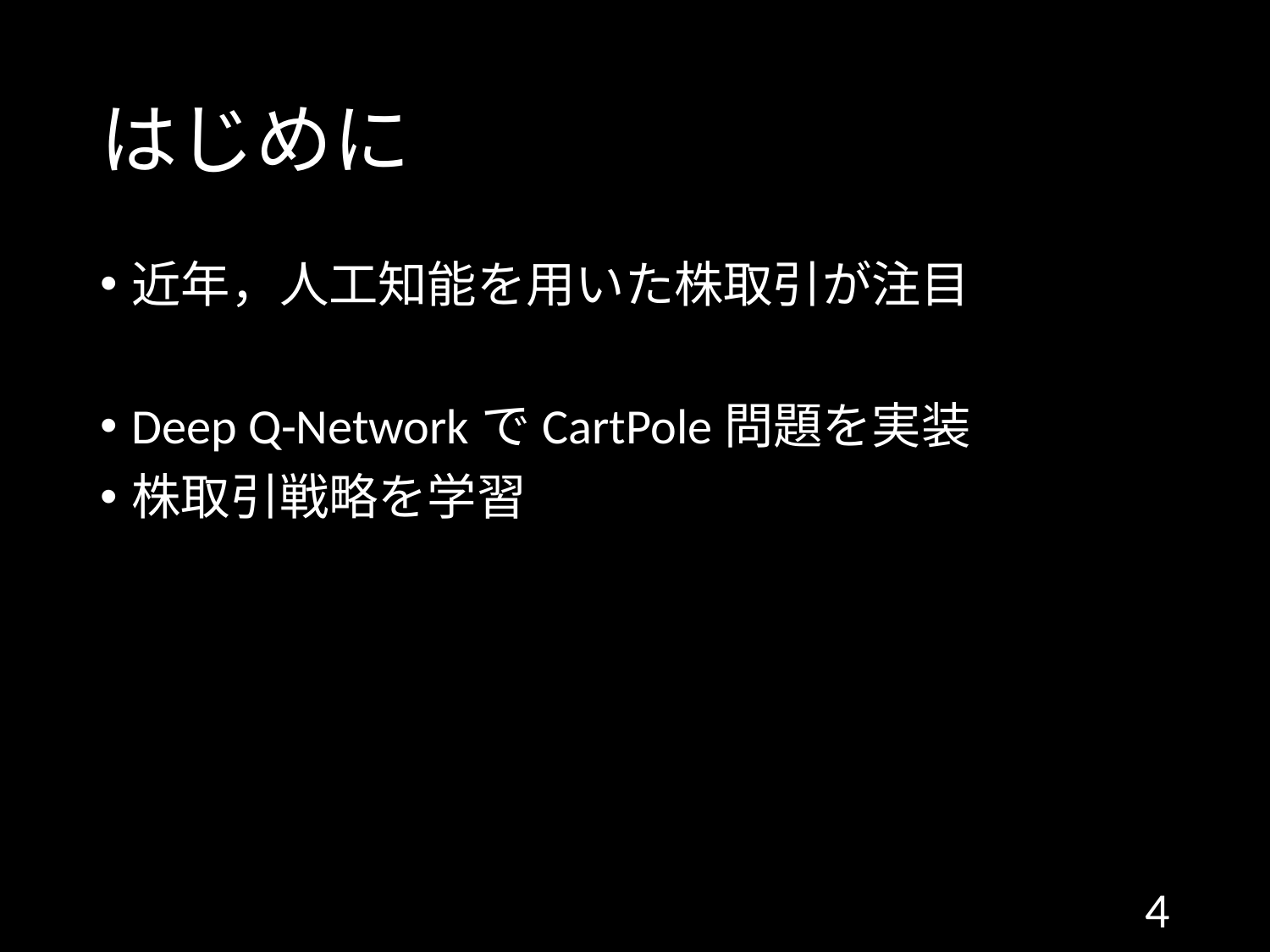

# はじめに
近年，人工知能を用いた株取引が注目

Deep Q-NetworkでCartPole問題を実装
株取引戦略を学習

4